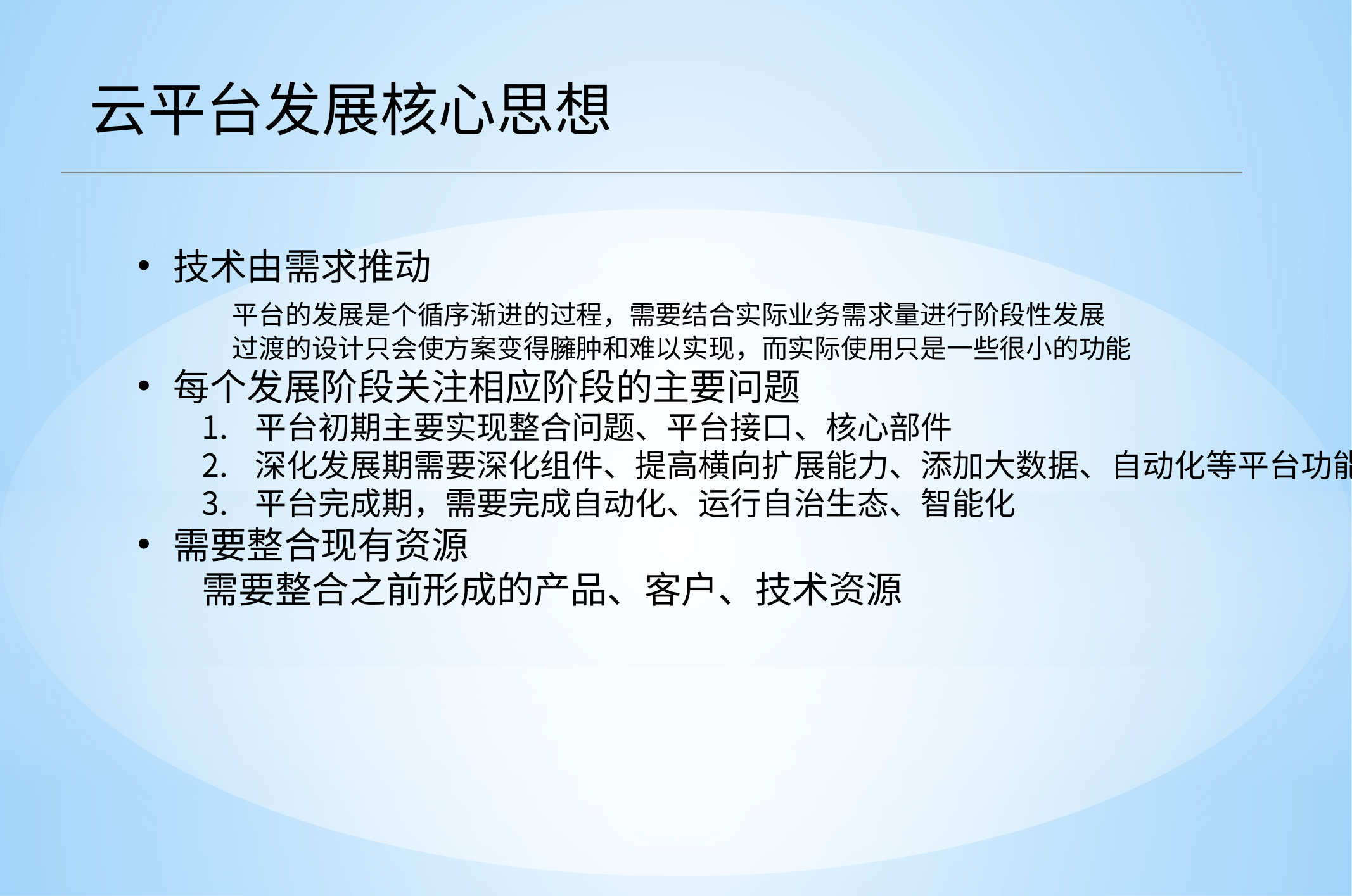

云平台发展核心思想
技术由需求推动
	平台的发展是个循序渐进的过程，需要结合实际业务需求量进行阶段性发展
	过渡的设计只会使方案变得臃肿和难以实现，而实际使用只是一些很小的功能
每个发展阶段关注相应阶段的主要问题
平台初期主要实现整合问题、平台接口、核心部件
深化发展期需要深化组件、提高横向扩展能力、添加大数据、自动化等平台功能
平台完成期，需要完成自动化、运行自治生态、智能化
需要整合现有资源
需要整合之前形成的产品、客户、技术资源